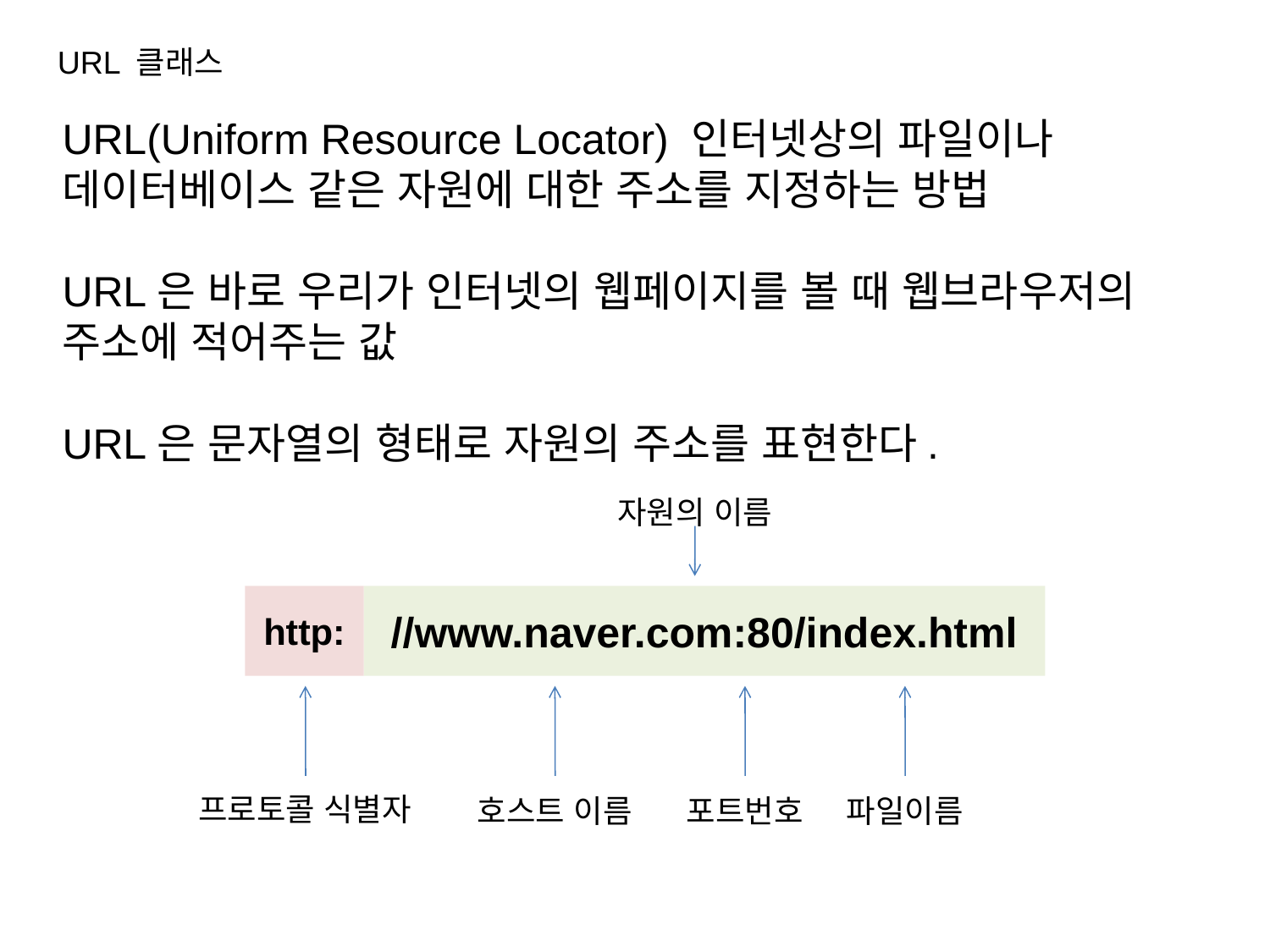

URL 클래스
URL(Uniform Resource Locator) 인터넷상의 파일이나 데이터베이스 같은 자원에 대한 주소를 지정하는 방법

URL은 바로 우리가 인터넷의 웹페이지를 볼 때 웹브라우저의 주소에 적어주는 값

URL은 문자열의 형태로 자원의 주소를 표현한다.

자원의 이름
http:
//www.naver.com:80/index.html
프로토콜 식별자
호스트 이름
포트번호
파일이름